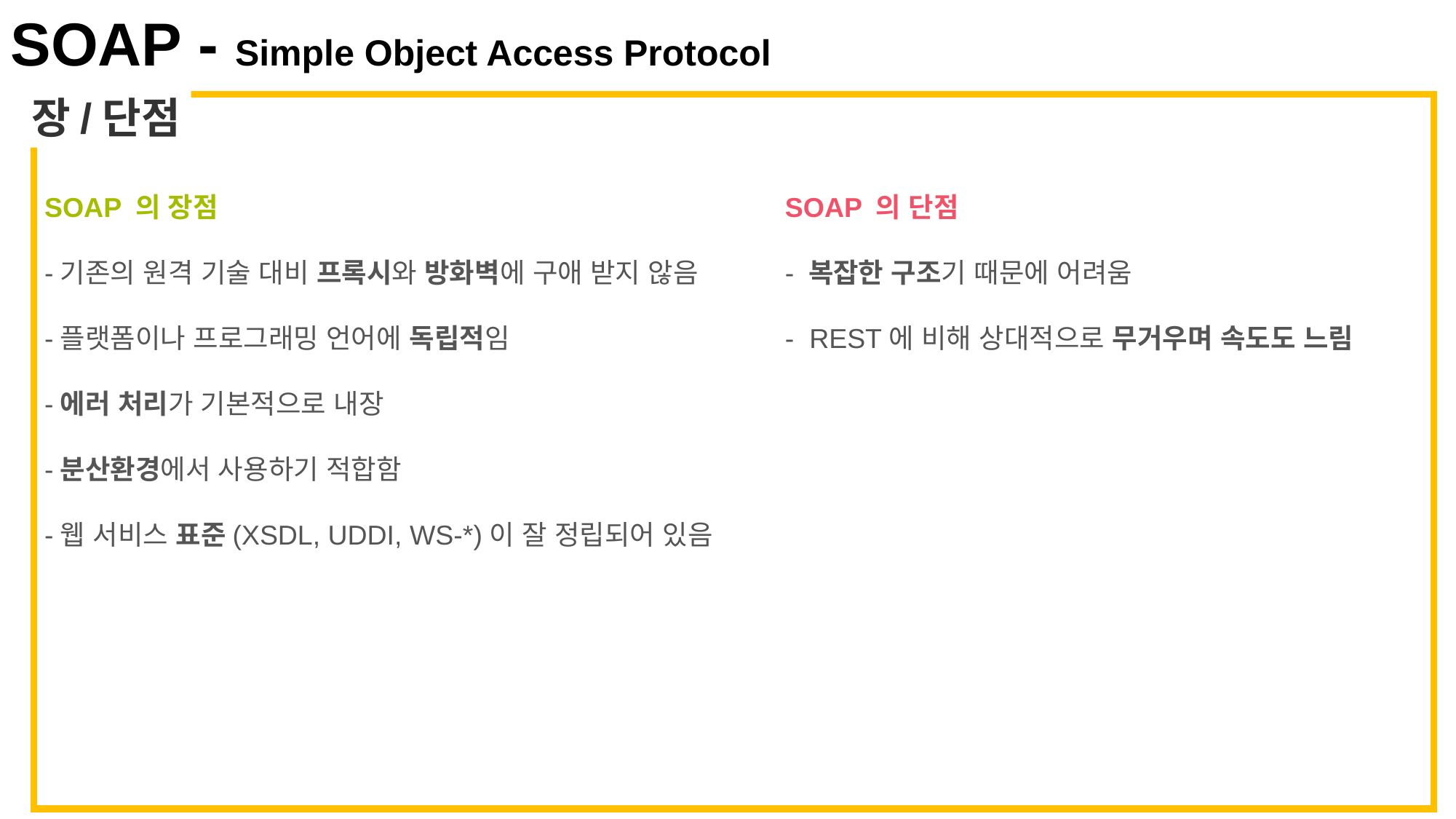

SOAP - Simple Object Access Protocol
장/단점

SOAP 의 장점

-기존의 원격 기술 대비 프록시와 방화벽에 구애 받지 않음

-플랫폼이나 프로그래밍 언어에 독립적임

-에러 처리가 기본적으로 내장

-분산환경에서 사용하기 적합함

-웹 서비스 표준(XSDL, UDDI, WS-*)이 잘 정립되어 있음
SOAP 의 단점

- 복잡한 구조기 때문에 어려움

-  REST에 비해 상대적으로 무거우며 속도도 느림